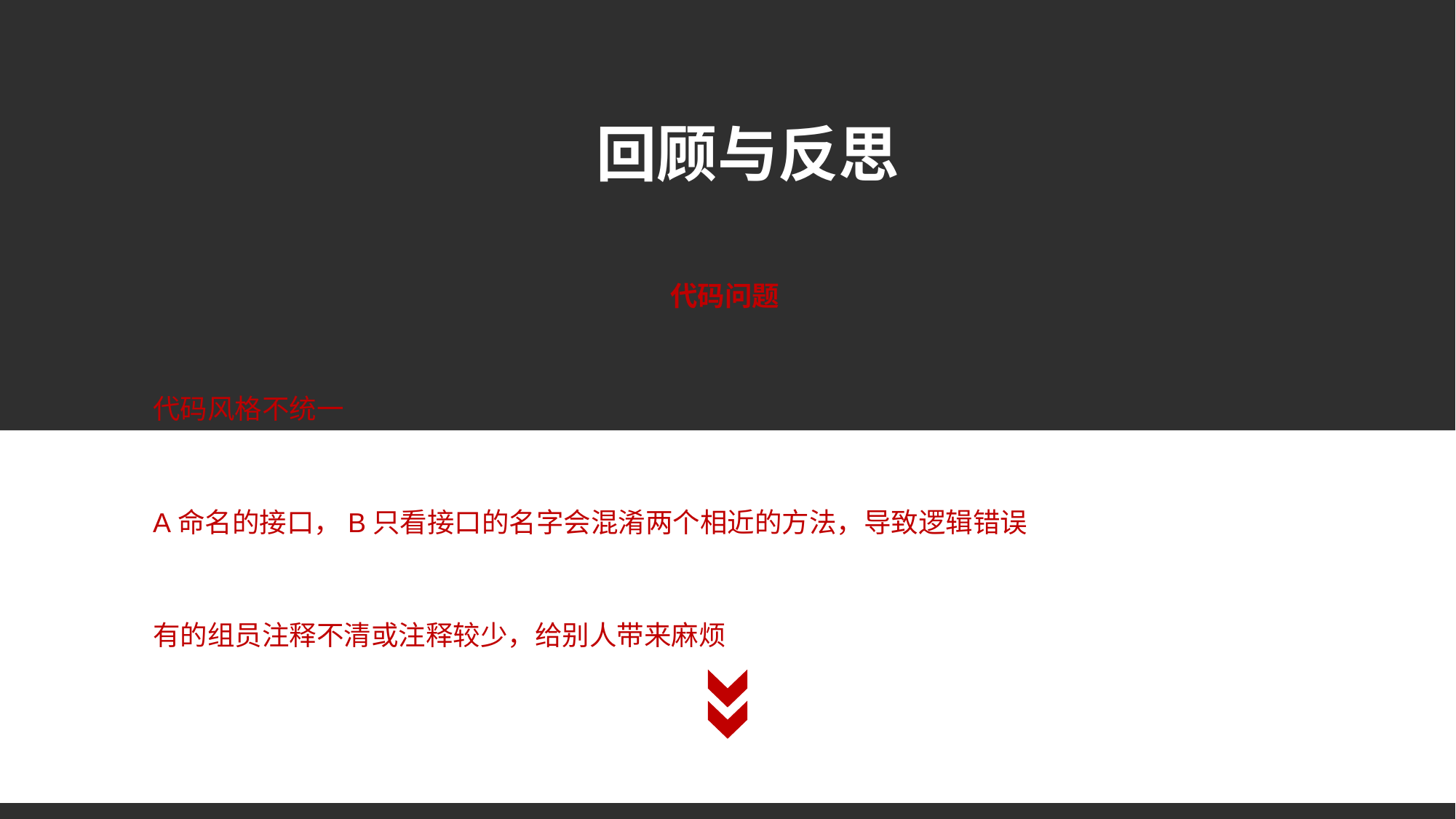

# 回顾与反思
代码问题

代码风格不统一

A命名的接口，B只看接口的名字会混淆两个相近的方法，导致逻辑错误

有的组员注释不清或注释较少，给别人带来麻烦